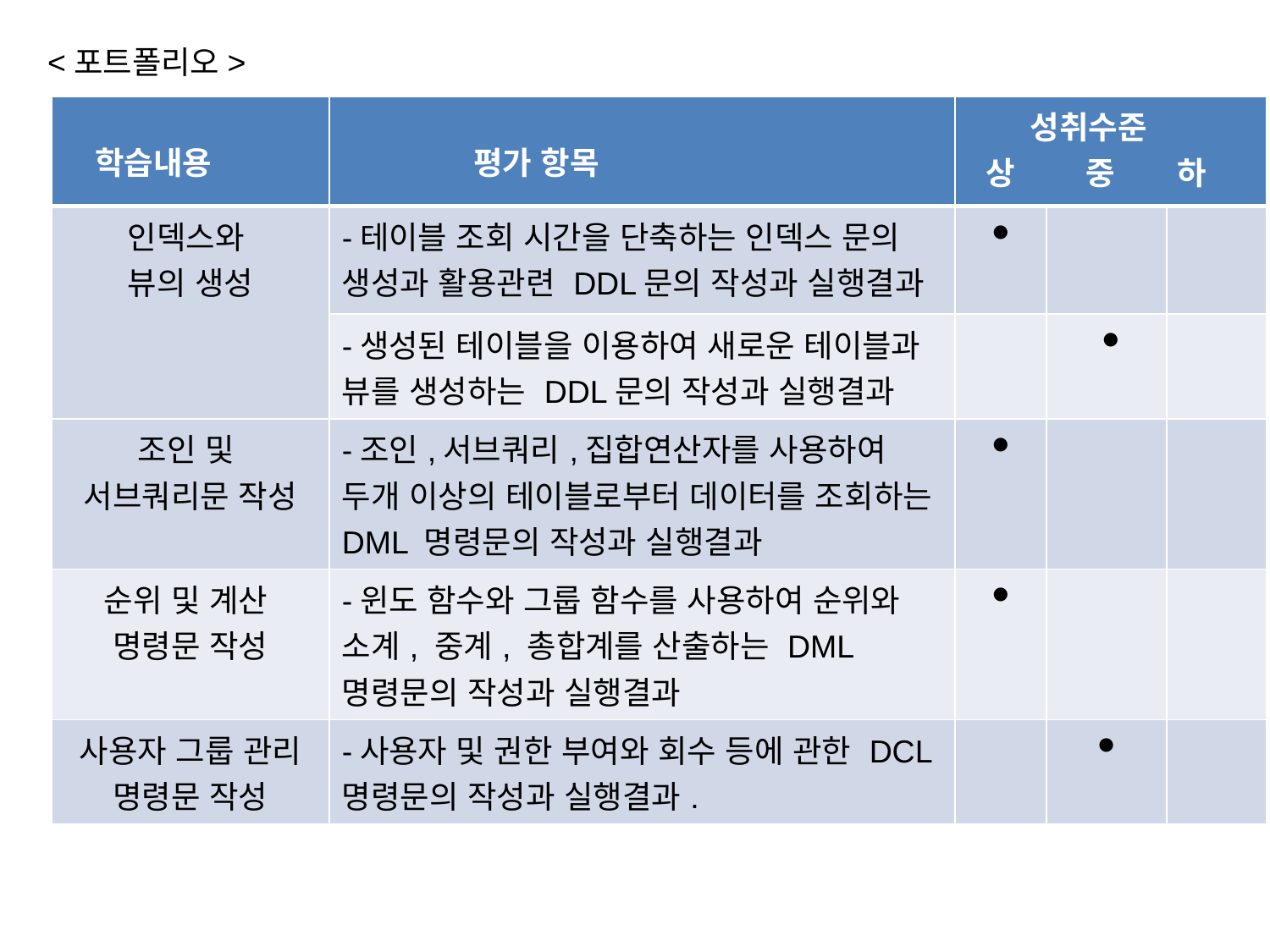

<포트폴리오>
| 학습내용 | 평가 항목 | 성취수준 상 중 하 |  |  |
| --- | --- | --- | --- | --- |
| 인덱스와 뷰의 생성 | -테이블 조회 시간을 단축하는 인덱스 문의 생성과 활용관련 DDL문의 작성과 실행결과 | ● |  |  |
|  | -생성된 테이블을 이용하여 새로운 테이블과 뷰를 생성하는 DDL문의 작성과 실행결과 |  | ● |  |
| 조인 및 서브쿼리문 작성 | -조인,서브쿼리,집합연산자를 사용하여 두개 이상의 테이블로부터 데이터를 조회하는 DML 명령문의 작성과 실행결과 | ● |  |  |
| 순위 및 계산 명령문 작성 | -윈도 함수와 그룹 함수를 사용하여 순위와 소계, 중계, 총합계를 산출하는 DML명령문의 작성과 실행결과 | ● |  |  |
| 사용자 그룹 관리 명령문 작성 | -사용자 및 권한 부여와 회수 등에 관한 DCL 명령문의 작성과 실행결과. |  | ● |  |